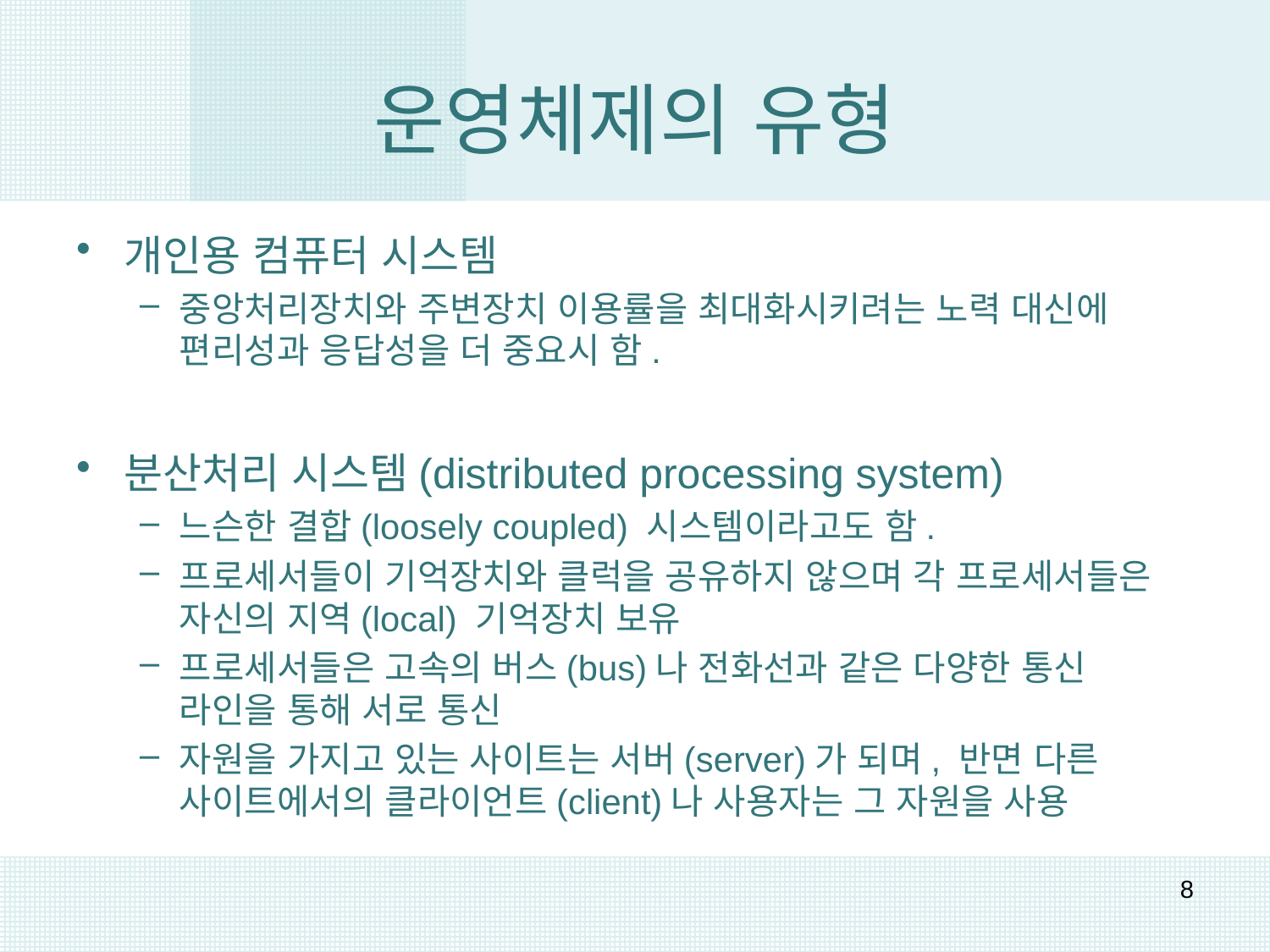

# 운영체제의 유형
개인용 컴퓨터 시스템
중앙처리장치와 주변장치 이용률을 최대화시키려는 노력 대신에 편리성과 응답성을 더 중요시 함.

분산처리 시스템(distributed processing system)
느슨한 결합(loosely coupled) 시스템이라고도 함.
프로세서들이 기억장치와 클럭을 공유하지 않으며 각 프로세서들은 자신의 지역(local) 기억장치 보유
프로세서들은 고속의 버스(bus)나 전화선과 같은 다양한 통신 라인을 통해 서로 통신
자원을 가지고 있는 사이트는 서버(server)가 되며, 반면 다른 사이트에서의 클라이언트(client)나 사용자는 그 자원을 사용

8